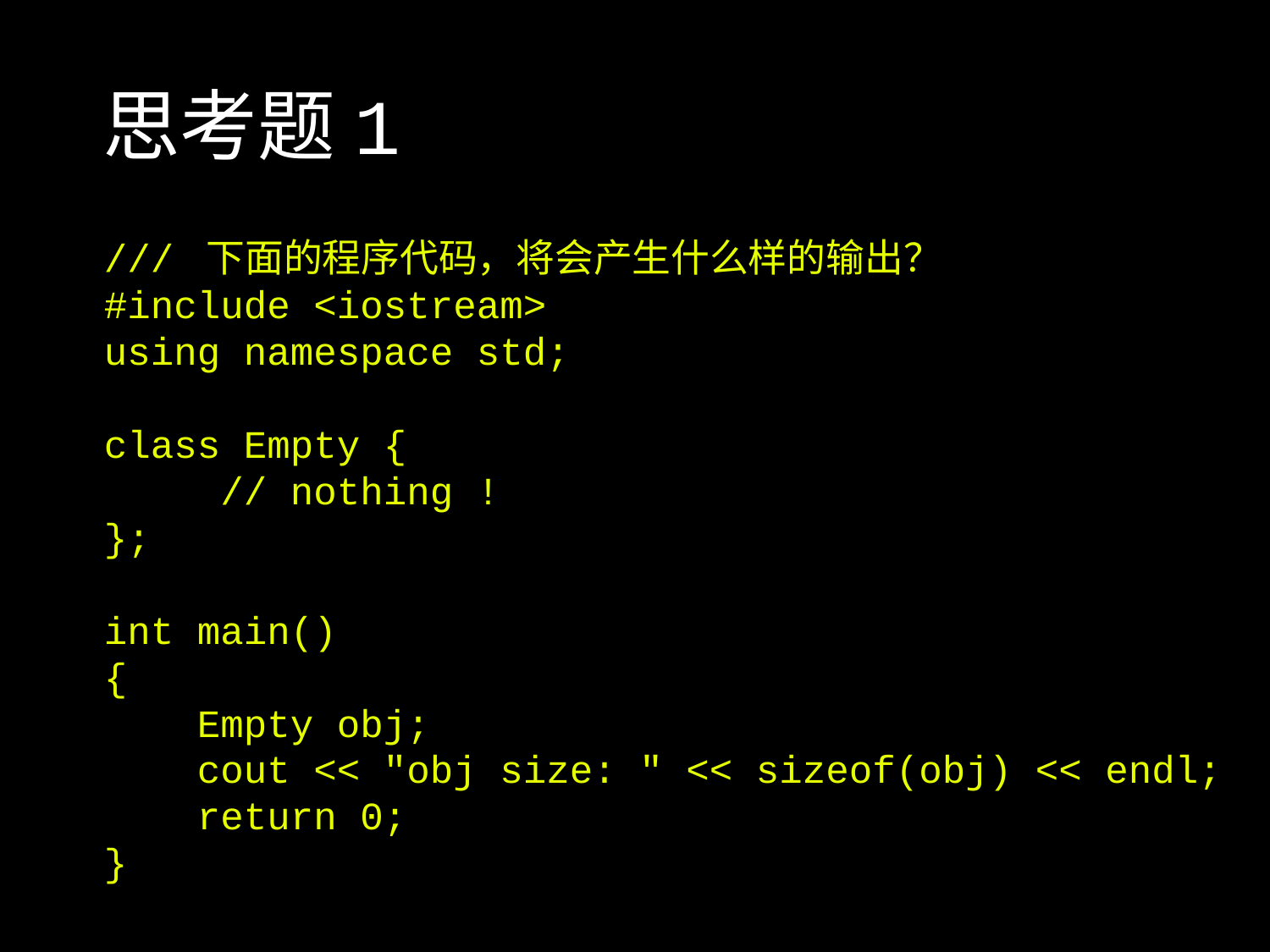

# 思考题1
/// 下面的程序代码，将会产生什么样的输出？
#include <iostream>
using namespace std;

class Empty {
     // nothing !
};

int main()
{
    Empty obj;
    cout << "obj size: " << sizeof(obj) << endl;
    return 0;
}